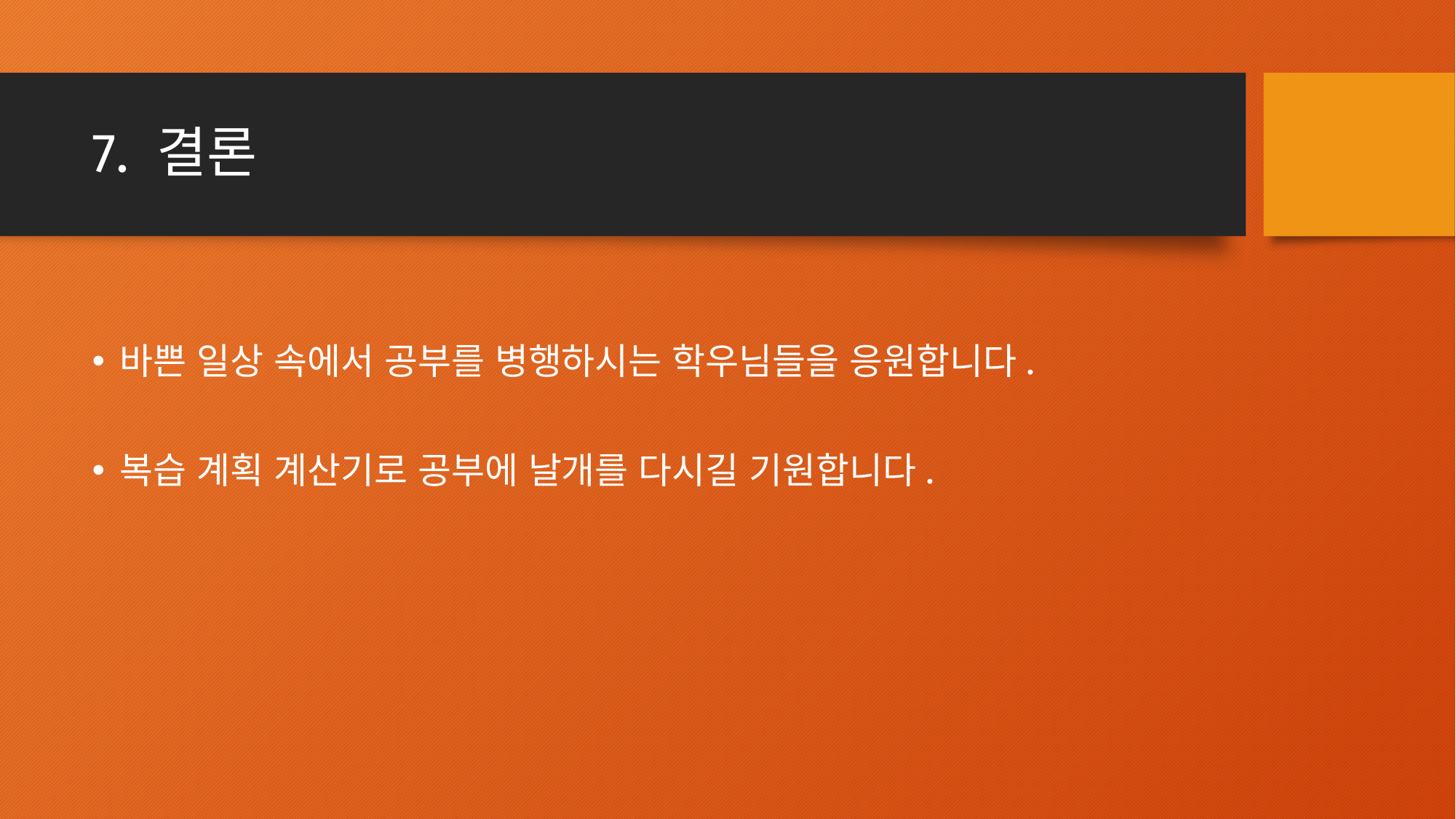

# 7. 결론

바쁜 일상 속에서 공부를 병행하시는 학우님들을 응원합니다.

복습 계획 계산기로 공부에 날개를 다시길 기원합니다.